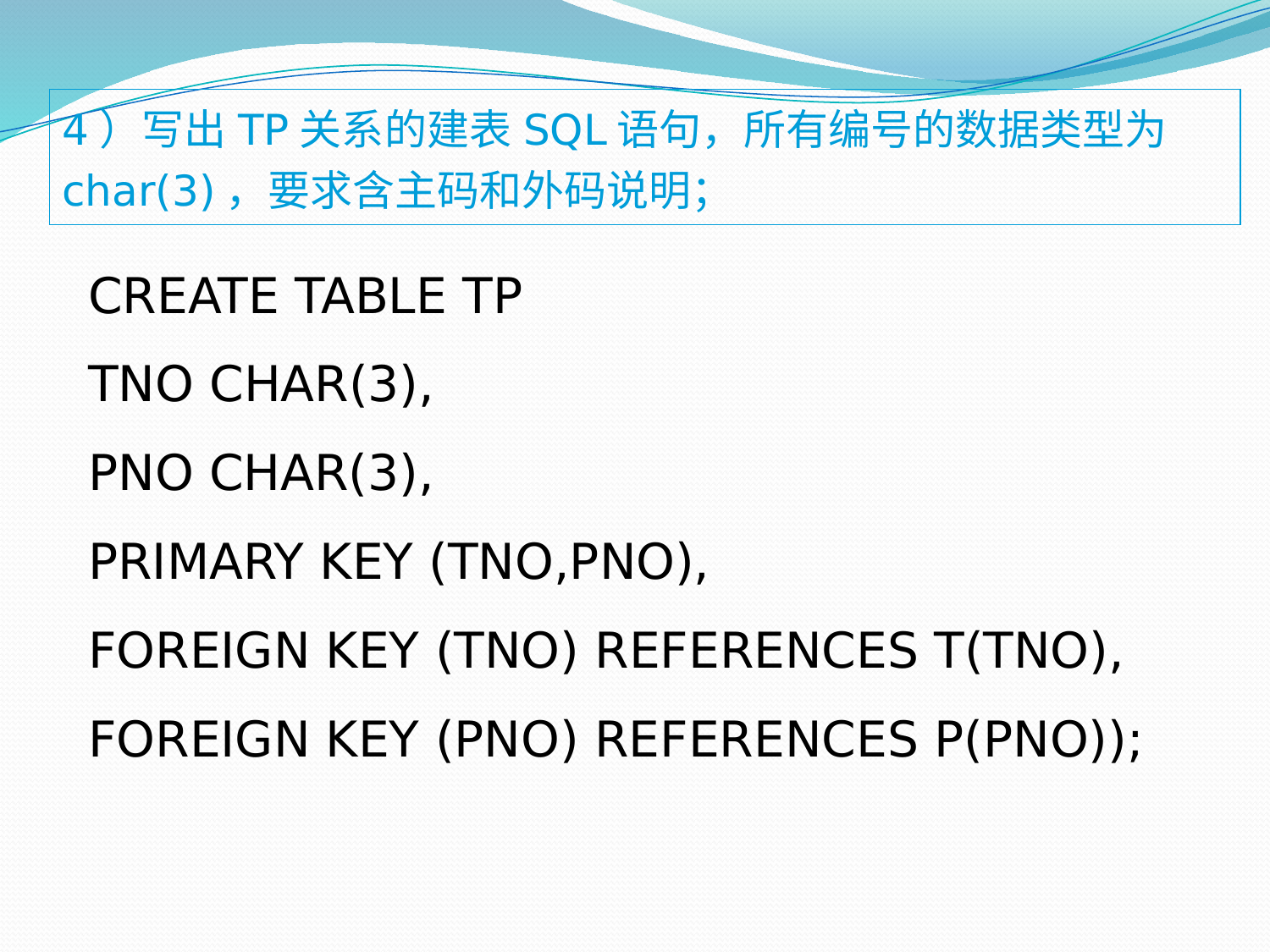

| 4）写出TP关系的建表SQL语句，所有编号的数据类型为char(3)，要求含主码和外码说明； |
| --- |
CREATE TABLE TP
TNO CHAR(3),
PNO CHAR(3),
PRIMARY KEY (TNO,PNO),
FOREIGN KEY (TNO) REFERENCES T(TNO),
FOREIGN KEY (PNO) REFERENCES P(PNO));